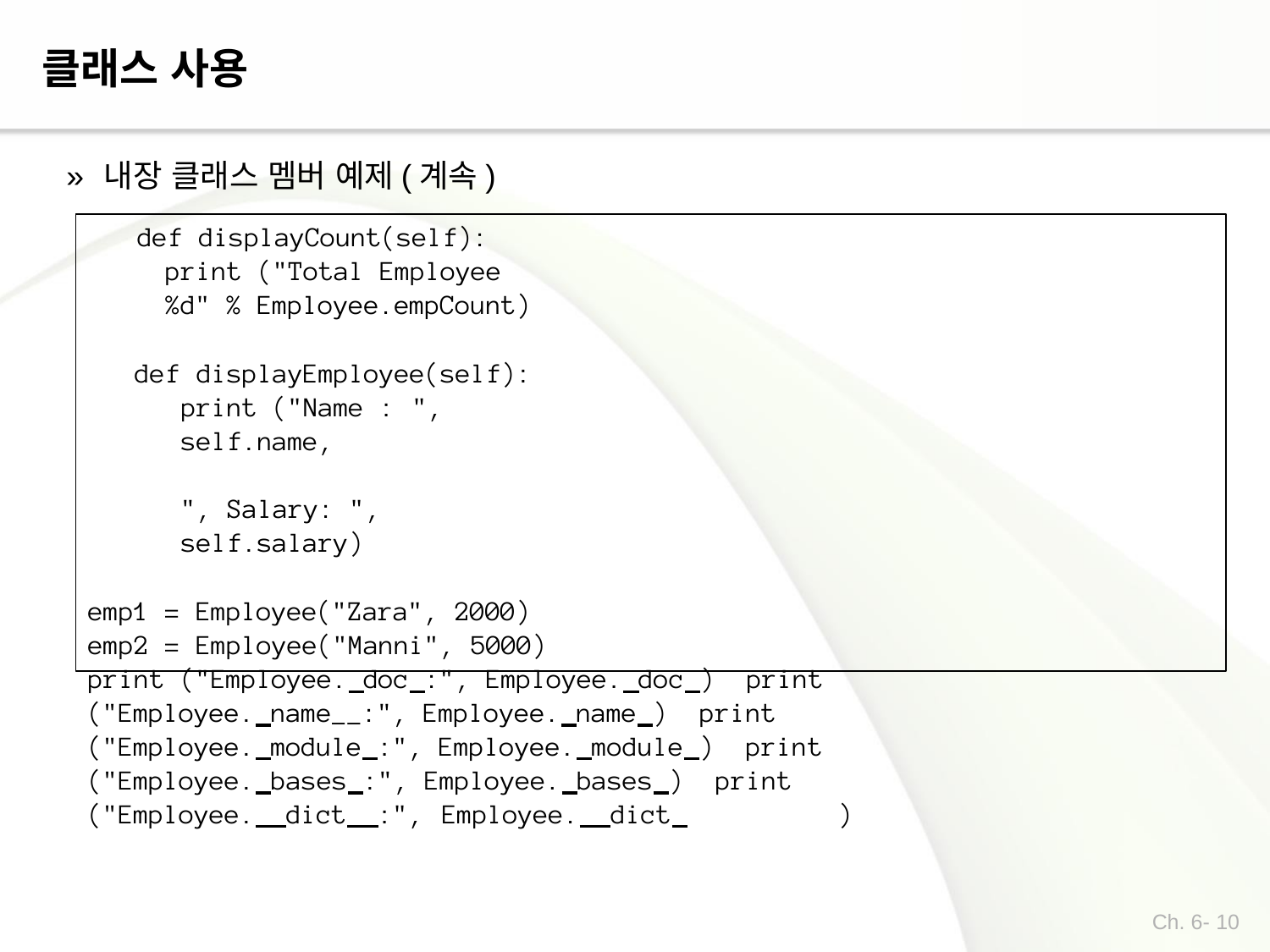

# 클래스 사용
»	내장 클래스 멤버 예제(계속)
def displayCount(self):
print ("Total Employee %d" % Employee.empCount)

def displayEmployee(self):
print ("Name : ", self.name,	", Salary: ", self.salary)

emp1 = Employee("Zara", 2000)  emp2 = Employee("Manni", 5000)
print ("Employee. doc :", Employee. doc )  print ("Employee. name__:", Employee. name )  print ("Employee. module :", Employee. module )  print ("Employee. bases :", Employee. bases )  print ("Employee.  dict  :", Employee.  dict 	)

Ch. 6- 10